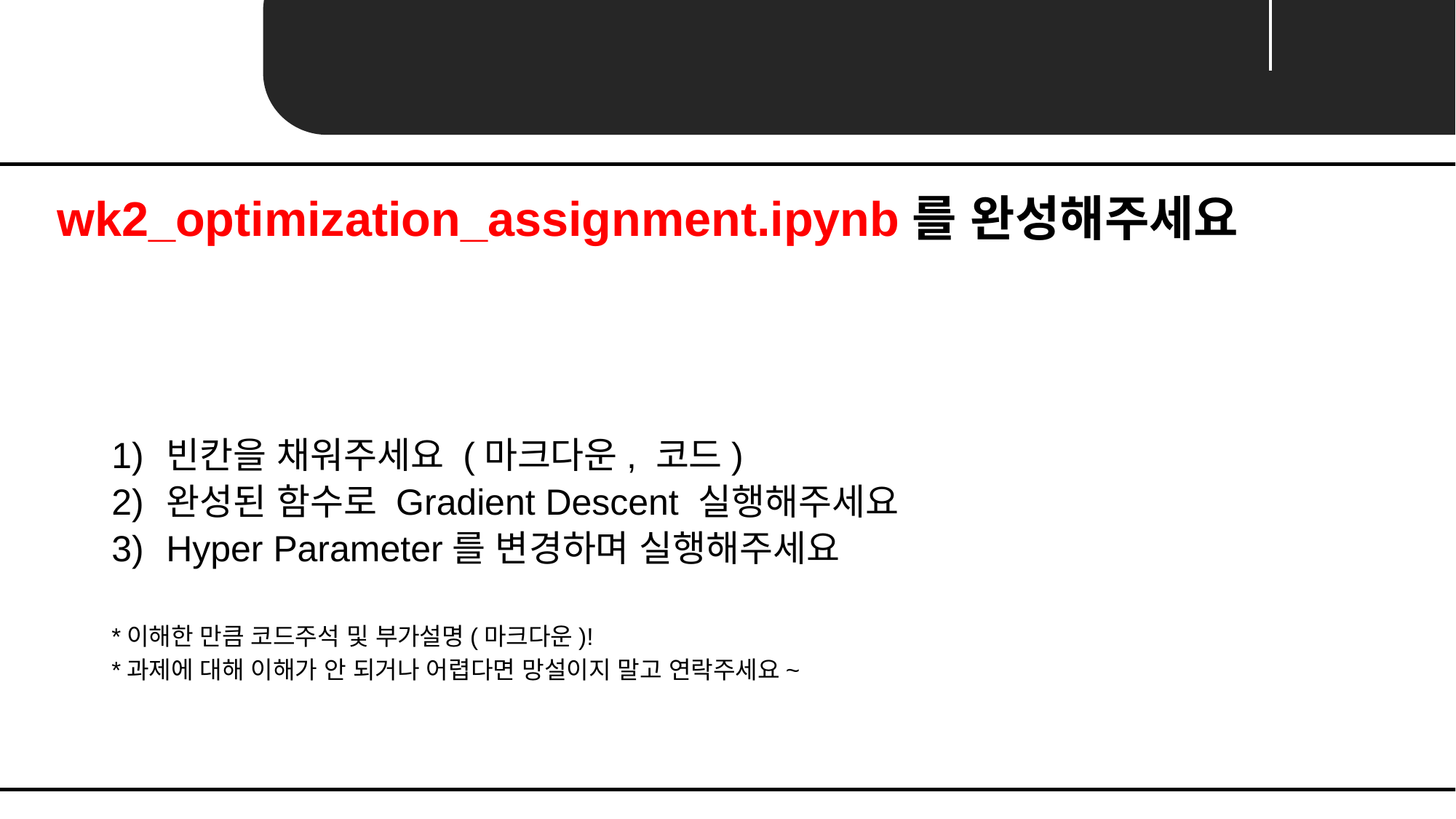

Assignment
wk2_optimization_assignment.ipynb를 완성해주세요

빈칸을 채워주세요 (마크다운, 코드)
완성된 함수로 Gradient Descent 실행해주세요
Hyper Parameter를 변경하며 실행해주세요

*이해한 만큼 코드주석 및 부가설명(마크다운)!
*과제에 대해 이해가 안 되거나 어렵다면 망설이지 말고 연락주세요~